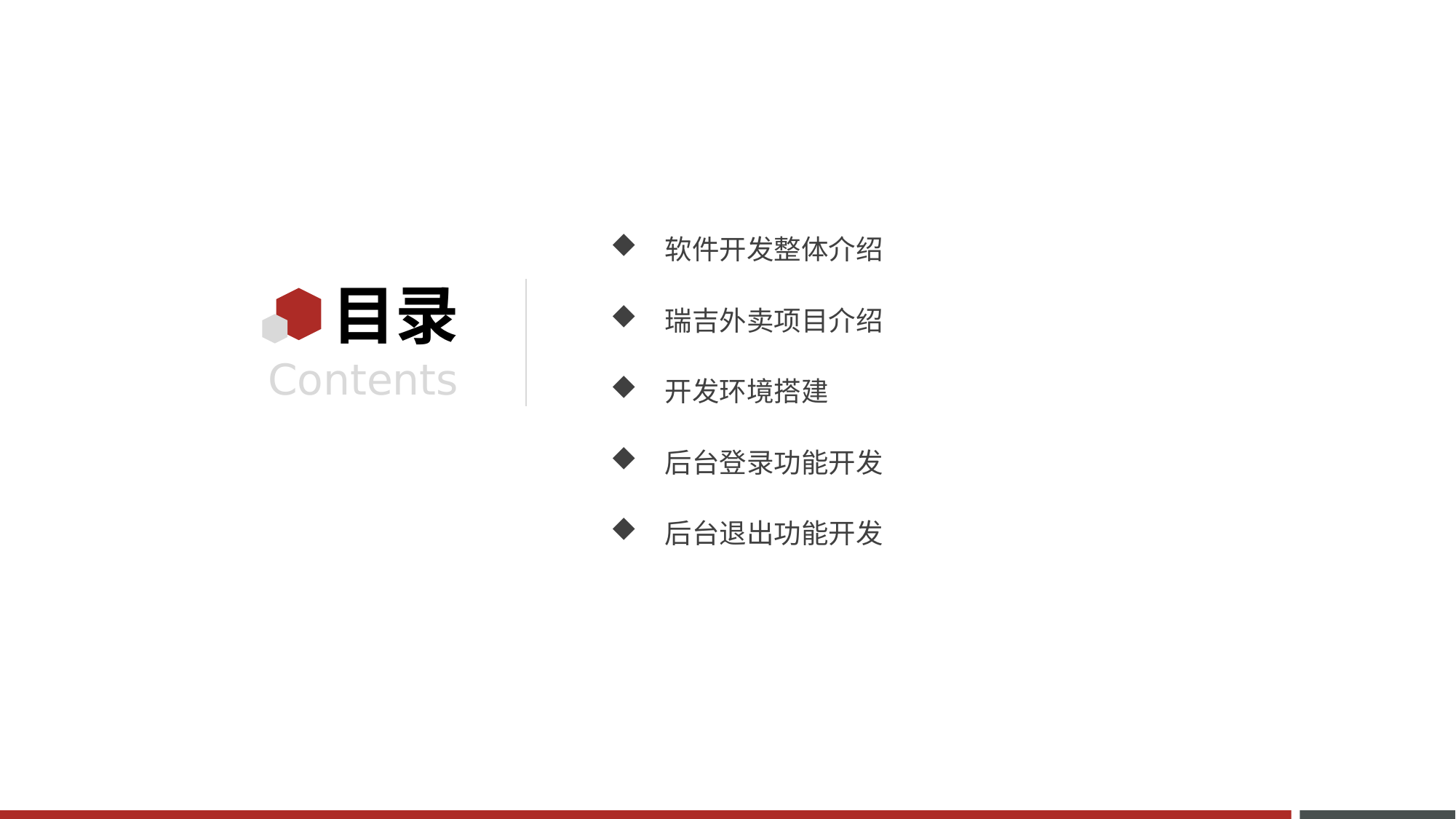

软件开发整体介绍
瑞吉外卖项目介绍
开发环境搭建
后台登录功能开发
后台退出功能开发